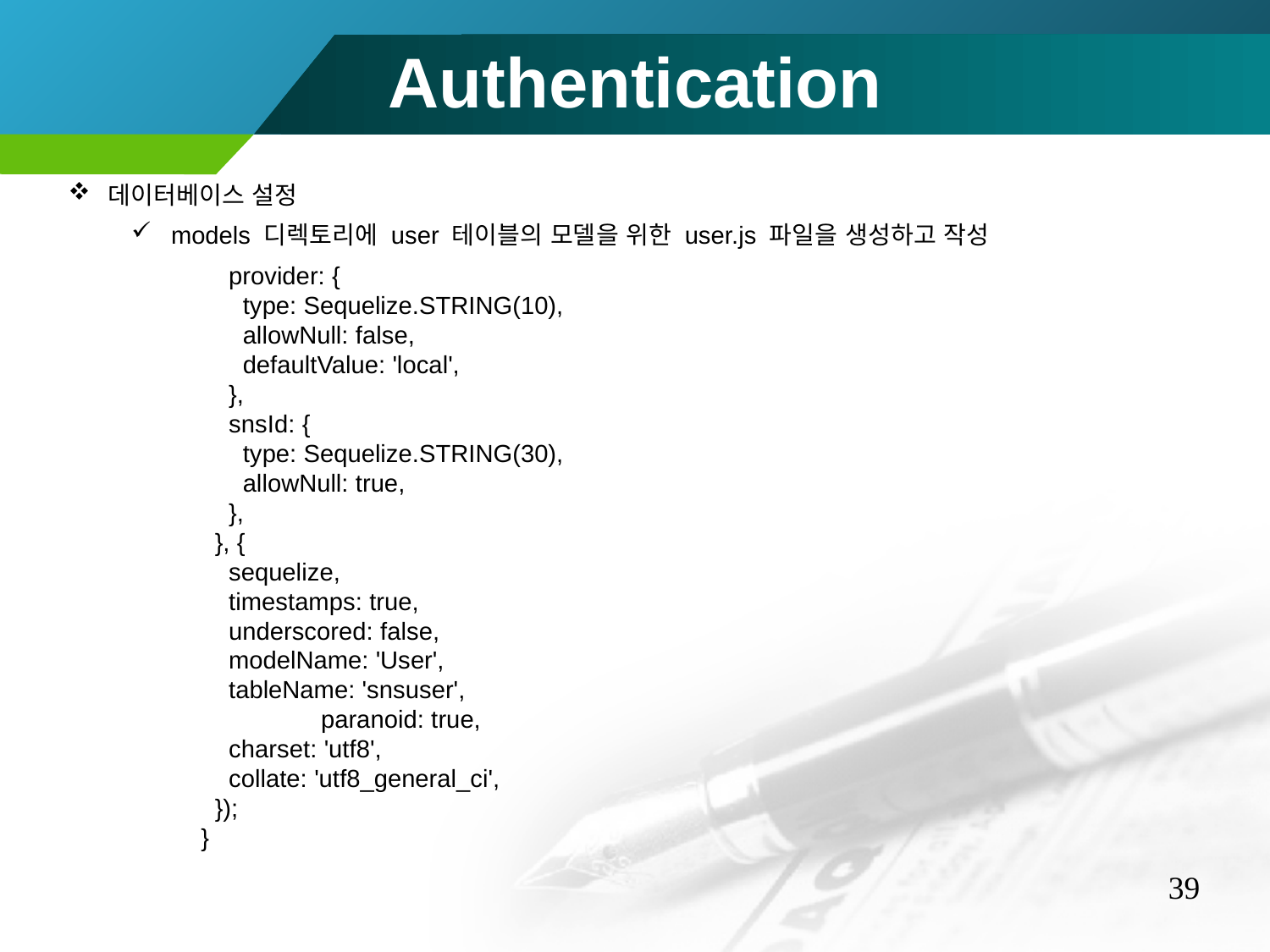

Authentication
데이터베이스 설정
models 디렉토리에 user 테이블의 모델을 위한 user.js 파일을 생성하고 작성
      provider: {
        type: Sequelize.STRING(10),
        allowNull: false,
        defaultValue: 'local',
      },
      snsId: {
        type: Sequelize.STRING(30),
        allowNull: true,
      },
    }, {
      sequelize,
      timestamps: true,
      underscored: false,
      modelName: 'User',
      tableName: 'snsuser',
	 paranoid: true,
      charset: 'utf8',
      collate: 'utf8_general_ci',
    });
  }

39